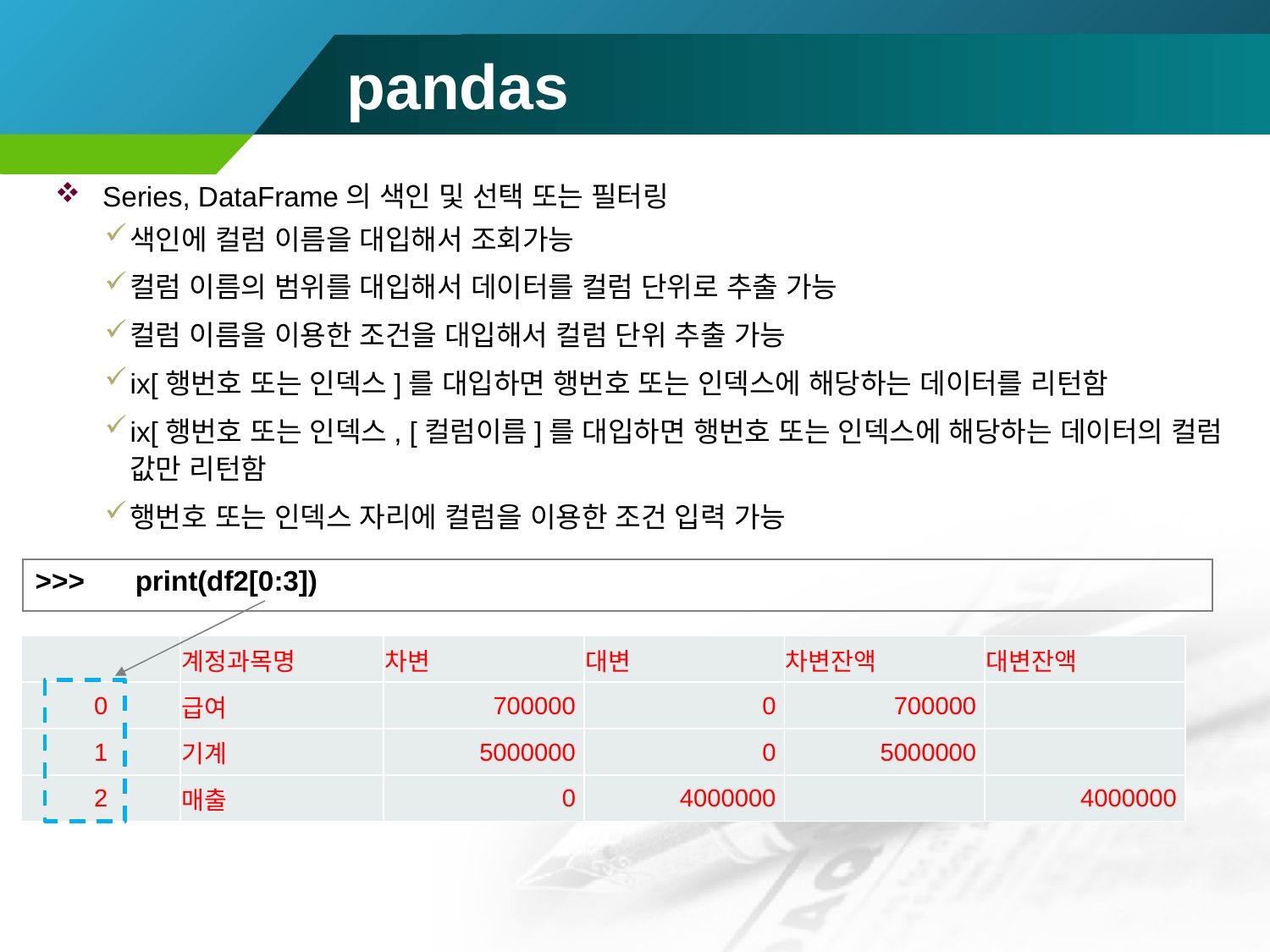

# pandas
Series, DataFrame의 색인 및 선택 또는 필터링
색인에 컬럼 이름을 대입해서 조회가능
컬럼 이름의 범위를 대입해서 데이터를 컬럼 단위로 추출 가능
컬럼 이름을 이용한 조건을 대입해서 컬럼 단위 추출 가능
ix[행번호 또는 인덱스]를 대입하면 행번호 또는 인덱스에 해당하는 데이터를 리턴함
ix[행번호 또는 인덱스, [컬럼이름]를 대입하면 행번호 또는 인덱스에 해당하는 데이터의 컬럼 값만 리턴함
행번호 또는 인덱스 자리에 컬럼을 이용한 조건 입력 가능

| >>> | print(df2[0:3]) |
| --- | --- |
|  | 계정과목명 | 차변 | 대변 | 차변잔액 | 대변잔액 |
| --- | --- | --- | --- | --- | --- |
| 0 | 급여 | 700000 | 0 | 700000 |  |
| 1 | 기계 | 5000000 | 0 | 5000000 |  |
| 2 | 매출 | 0 | 4000000 |  | 4000000 |